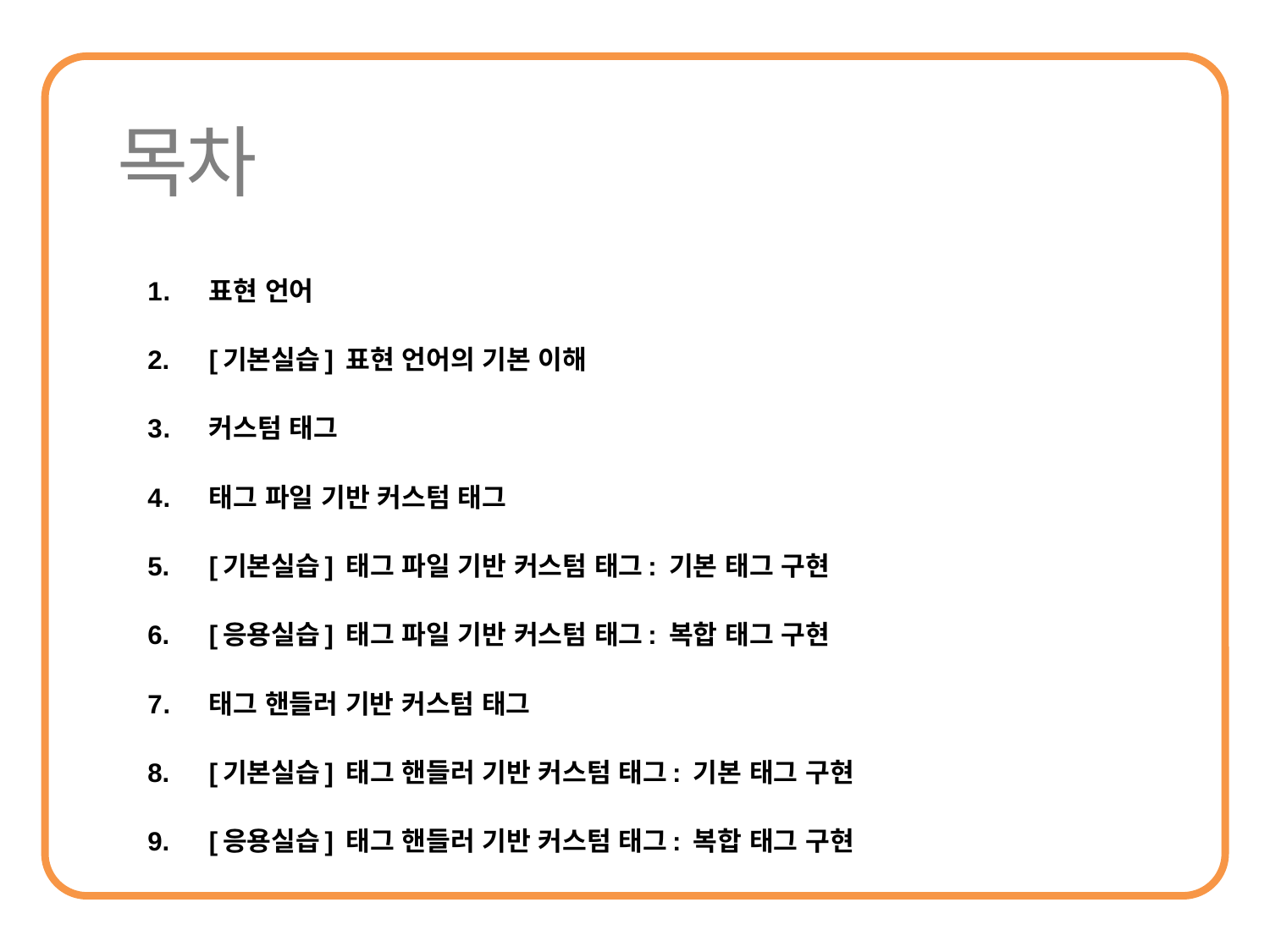

표현 언어
[기본실습] 표현 언어의 기본 이해
커스텀 태그
태그 파일 기반 커스텀 태그
[기본실습] 태그 파일 기반 커스텀 태그: 기본 태그 구현
[응용실습] 태그 파일 기반 커스텀 태그: 복합 태그 구현
태그 핸들러 기반 커스텀 태그
[기본실습] 태그 핸들러 기반 커스텀 태그: 기본 태그 구현
[응용실습] 태그 핸들러 기반 커스텀 태그: 복합 태그 구현